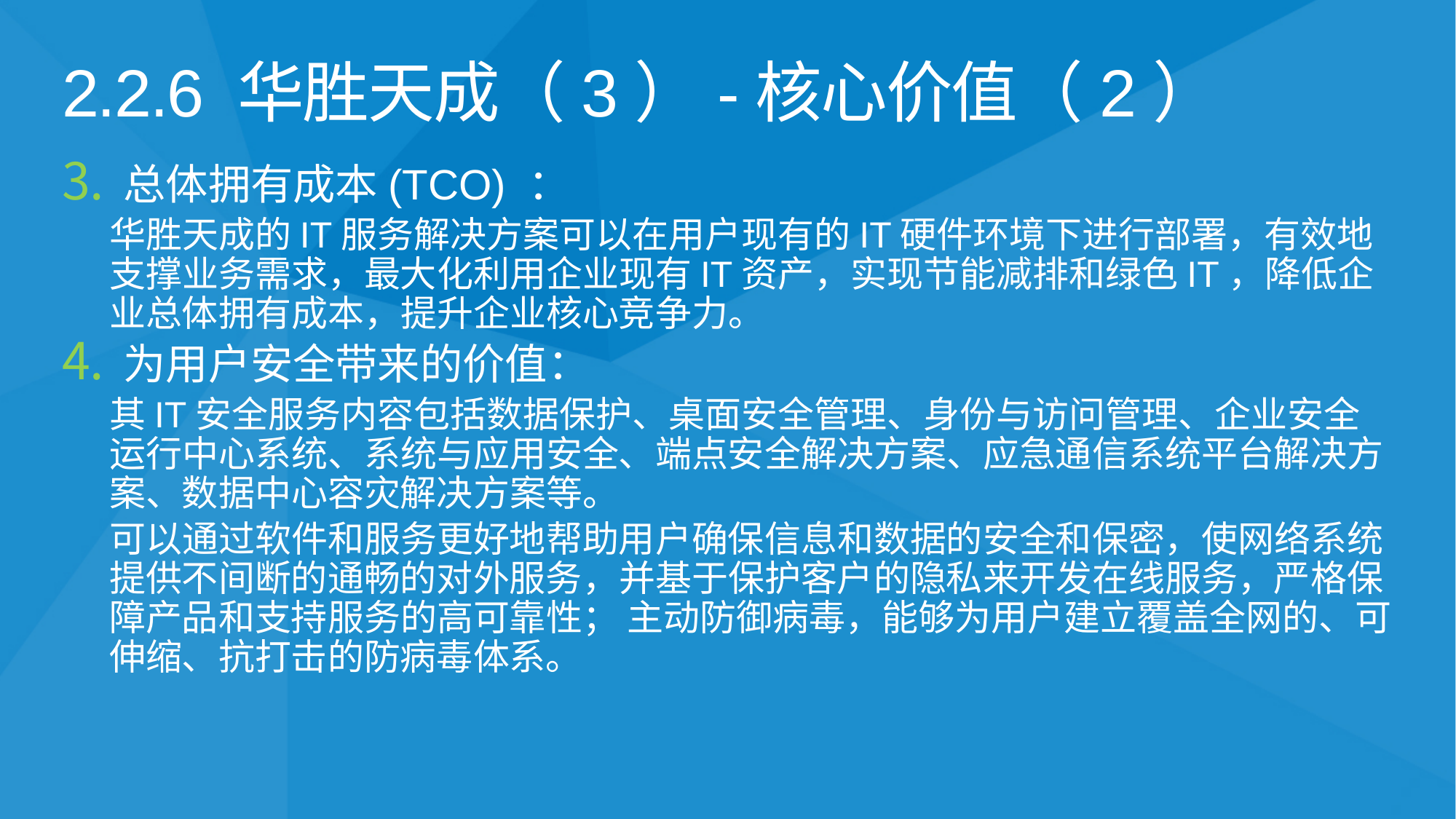

# 2.2.6 华胜天成（3）-核心价值（2）
总体拥有成本(TCO) ：
华胜天成的IT服务解决方案可以在用户现有的IT硬件环境下进行部署，有效地支撑业务需求，最大化利用企业现有IT资产，实现节能减排和绿色IT，降低企业总体拥有成本，提升企业核心竞争力。
为用户安全带来的价值：
其IT安全服务内容包括数据保护、桌面安全管理、身份与访问管理、企业安全运行中心系统、系统与应用安全、端点安全解决方案、应急通信系统平台解决方案、数据中心容灾解决方案等。
可以通过软件和服务更好地帮助用户确保信息和数据的安全和保密，使网络系统提供不间断的通畅的对外服务，并基于保护客户的隐私来开发在线服务，严格保障产品和支持服务的高可靠性； 主动防御病毒，能够为用户建立覆盖全网的、可伸缩、抗打击的防病毒体系。